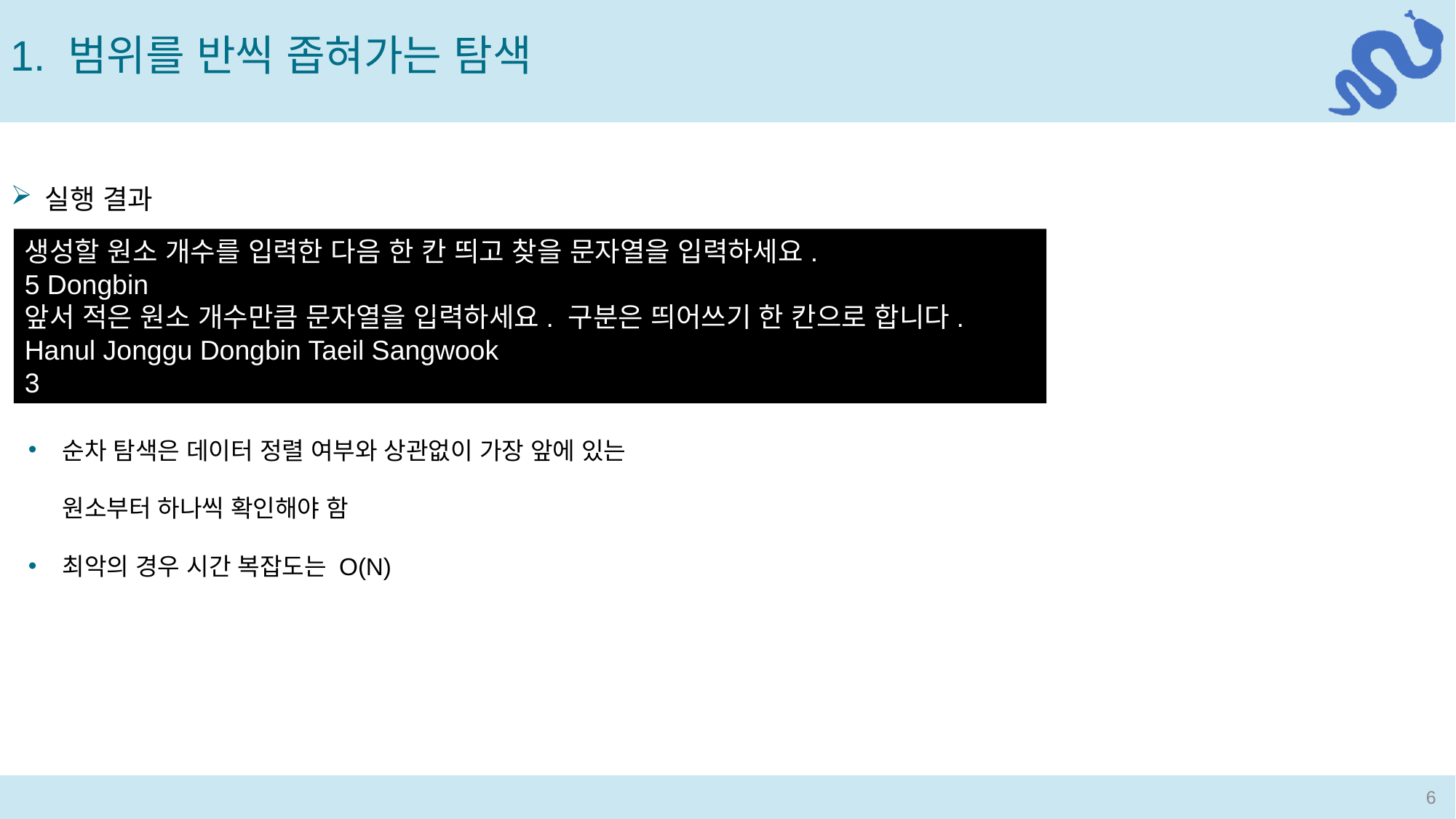

1. 범위를 반씩 좁혀가는 탐색
실행 결과
생성할 원소 개수를 입력한 다음 한 칸 띄고 찾을 문자열을 입력하세요.
5 Dongbin
앞서 적은 원소 개수만큼 문자열을 입력하세요. 구분은 띄어쓰기 한 칸으로 합니다.
Hanul Jonggu Dongbin Taeil Sangwook
3
순차 탐색은 데이터 정렬 여부와 상관없이 가장 앞에 있는 원소부터 하나씩 확인해야 함
최악의 경우 시간 복잡도는 O(N)
6